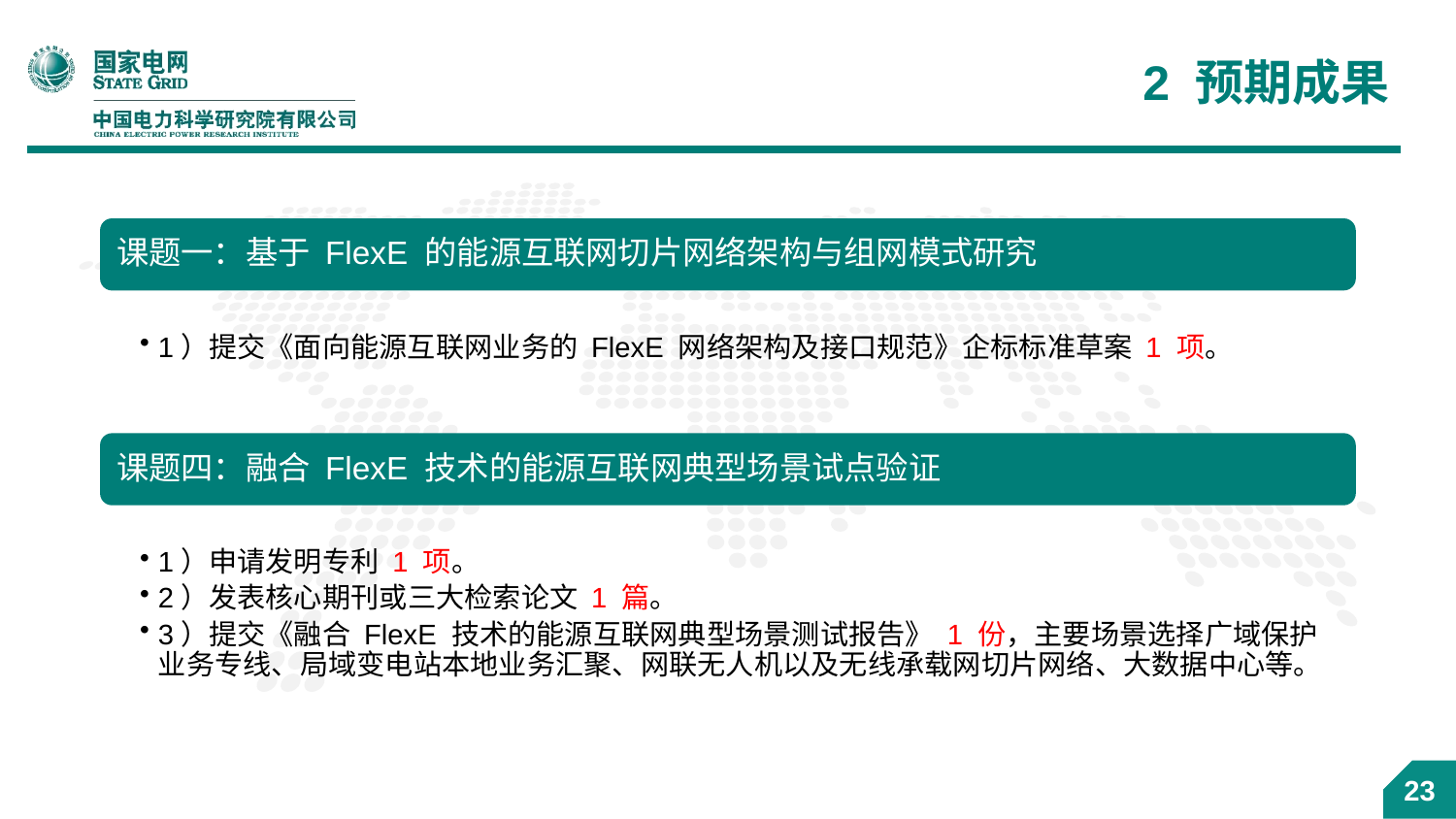

# 2 预期成果
课题一：基于 FlexE 的能源互联网切片网络架构与组网模式研究

1）提交《面向能源互联网业务的 FlexE 网络架构及接口规范》企标标准草案 1 项。

课题四：融合 FlexE 技术的能源互联网典型场景试点验证

1）申请发明专利 1 项。
2）发表核心期刊或三大检索论文 1 篇。
3）提交《融合 FlexE 技术的能源互联网典型场景测试报告》 1 份，主要场景选择广域保护业务专线、局域变电站本地业务汇聚、网联无人机以及无线承载网切片网络、大数据中心等。
23